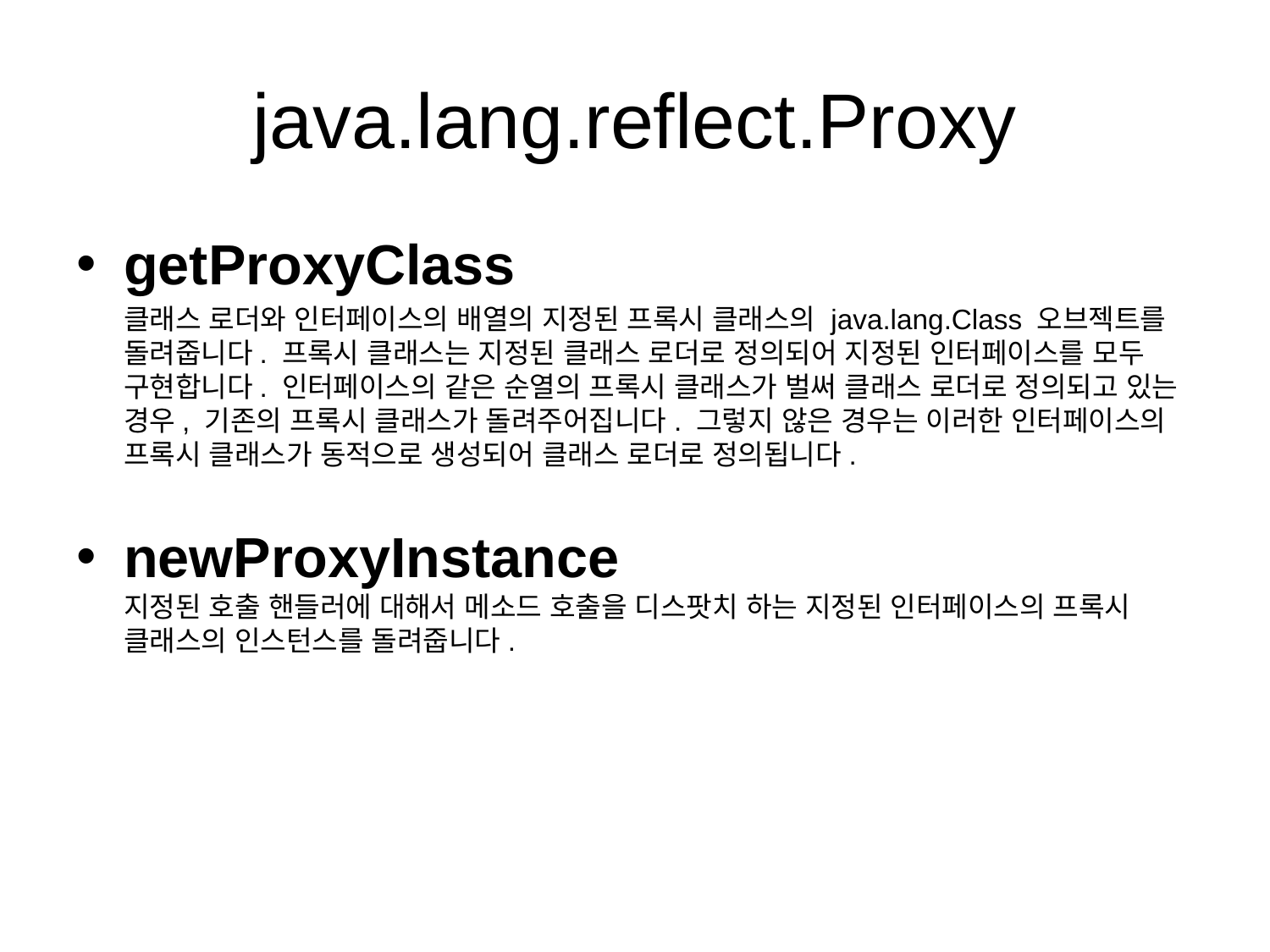

# java.lang.reflect.Proxy
getProxyClass
	클래스 로더와 인터페이스의 배열의 지정된 프록시 클래스의 java.lang.Class 오브젝트를 돌려줍니다. 프록시 클래스는 지정된 클래스 로더로 정의되어 지정된 인터페이스를 모두 구현합니다. 인터페이스의 같은 순열의 프록시 클래스가 벌써 클래스 로더로 정의되고 있는 경우, 기존의 프록시 클래스가 돌려주어집니다. 그렇지 않은 경우는 이러한 인터페이스의 프록시 클래스가 동적으로 생성되어 클래스 로더로 정의됩니다.

newProxyInstance
지정된 호출 핸들러에 대해서 메소드 호출을 디스팟치 하는 지정된 인터페이스의 프록시 클래스의 인스턴스를 돌려줍니다.